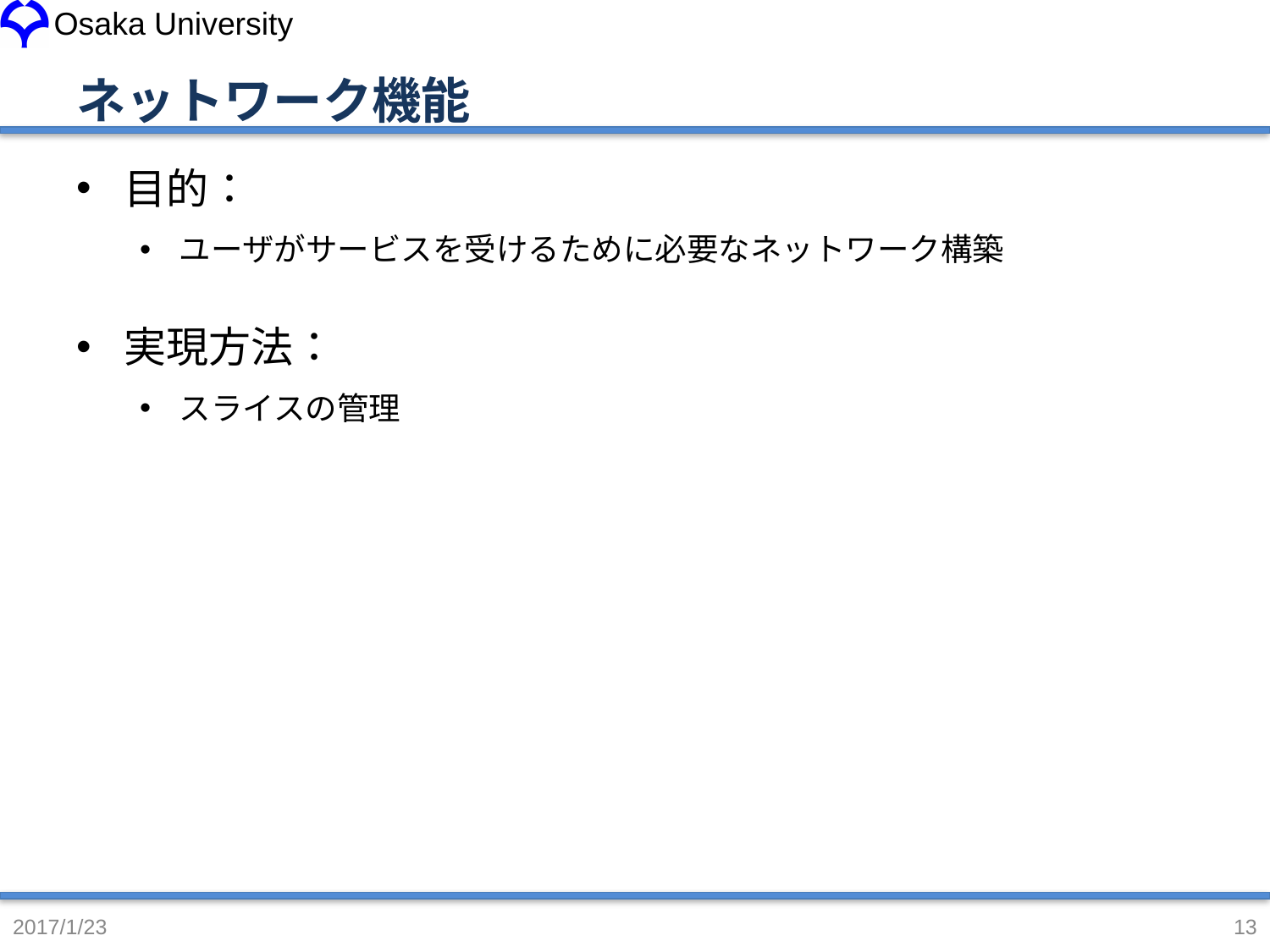

# ネットワーク機能
目的：
ユーザがサービスを受けるために必要なネットワーク構築

実現方法：
スライスの管理
2017/1/23
13